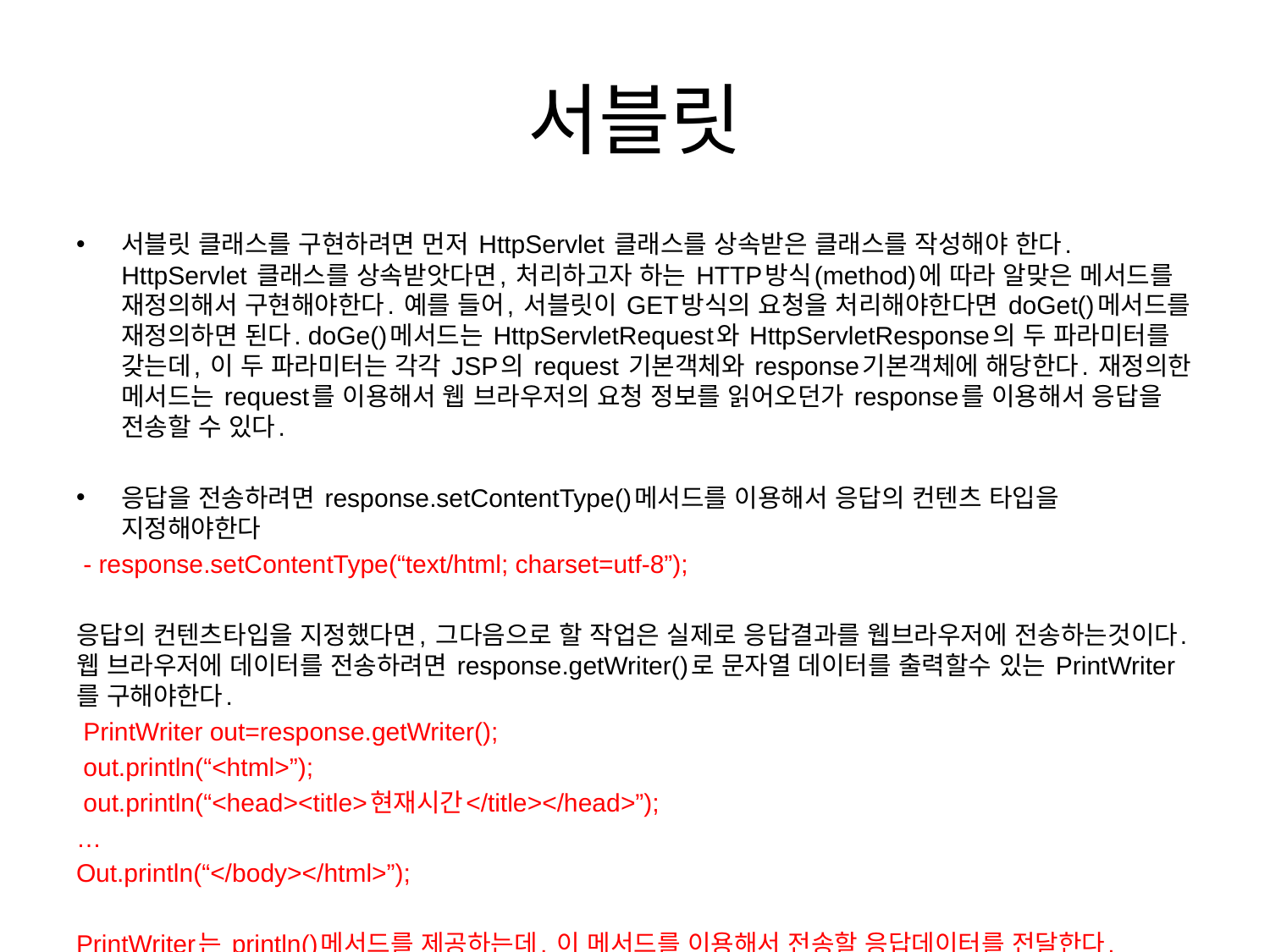

# 서블릿
서블릿 클래스를 구현하려면 먼저 HttpServlet 클래스를 상속받은 클래스를 작성해야 한다. HttpServlet 클래스를 상속받앗다면, 처리하고자 하는 HTTP방식(method)에 따라 알맞은 메서드를 재정의해서 구현해야한다. 예를 들어, 서블릿이 GET방식의 요청을 처리해야한다면 doGet()메서드를 재정의하면 된다. doGe()메서드는 HttpServletRequest와 HttpServletResponse의 두 파라미터를 갖는데, 이 두 파라미터는 각각 JSP의 request 기본객체와 response기본객체에 해당한다. 재정의한 메서드는 request를 이용해서 웹 브라우저의 요청 정보를 읽어오던가 response를 이용해서 응답을 전송할 수 있다.

응답을 전송하려면 response.setContentType()메서드를 이용해서 응답의 컨텐츠 타입을 지정해야한다
 - response.setContentType(“text/html; charset=utf-8”);

응답의 컨텐츠타입을 지정했다면, 그다음으로 할 작업은 실제로 응답결과를 웹브라우저에 전송하는것이다. 웹 브라우저에 데이터를 전송하려면 response.getWriter()로 문자열 데이터를 출력할수 있는 PrintWriter를 구해야한다.
 PrintWriter out=response.getWriter();
 out.println(“<html>”);
 out.println(“<head><title>현재시간</title></head>”);
…
Out.println(“</body></html>”);

PrintWriter는 println()메서드를 제공하는데, 이 메서드를 이용해서 전송할 응답데이터를 전달한다. Println)메서드에 전달한 데이터는 웹 브라우저에 전송되어 화면에 출력된다.